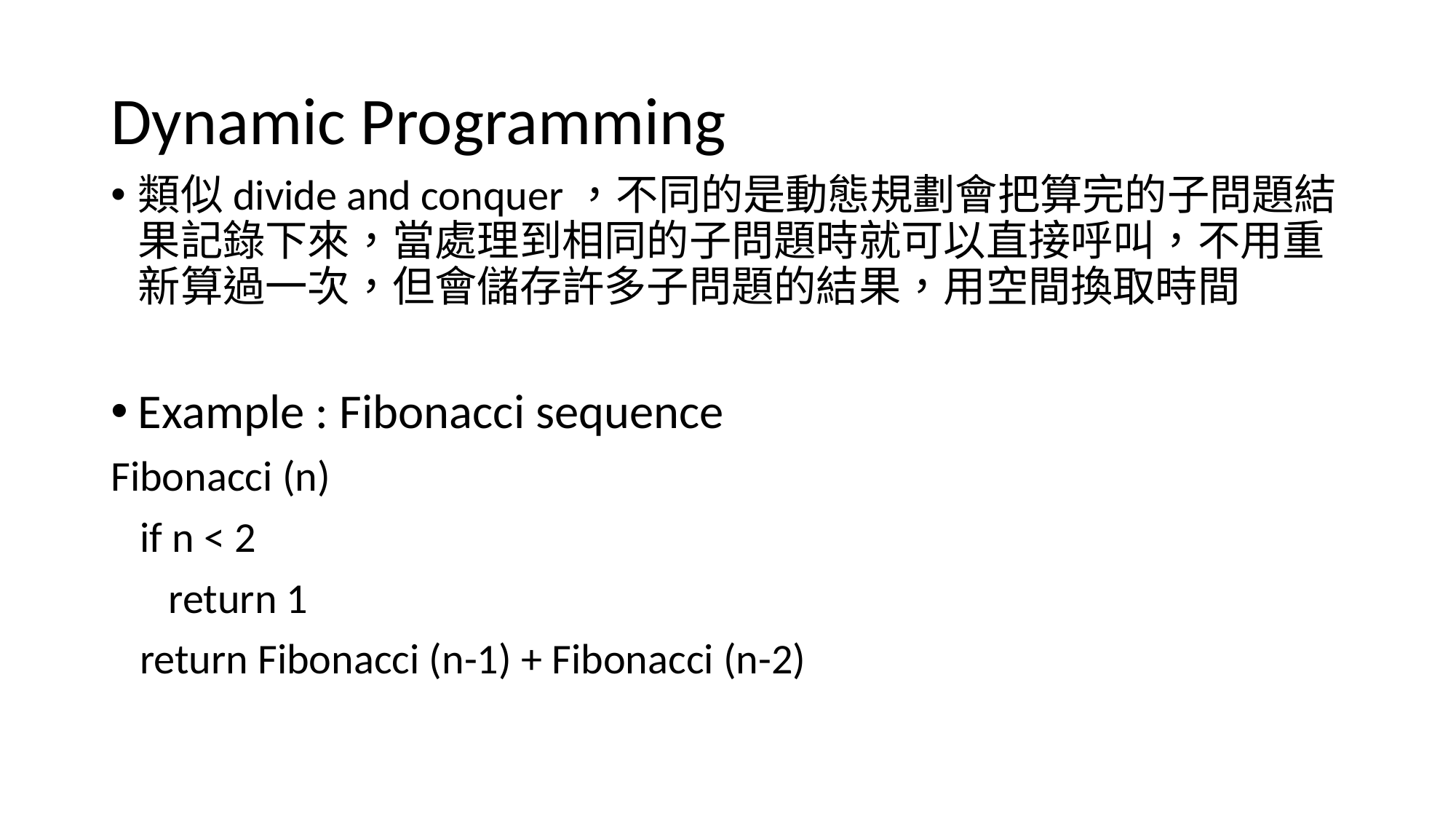

# Dynamic Programming
類似divide and conquer，不同的是動態規劃會把算完的子問題結果記錄下來，當處理到相同的子問題時就可以直接呼叫，不用重新算過一次，但會儲存許多子問題的結果，用空間換取時間

Example : Fibonacci sequence
Fibonacci (n)
   if n < 2
      return 1
   return Fibonacci (n-1) + Fibonacci (n-2)